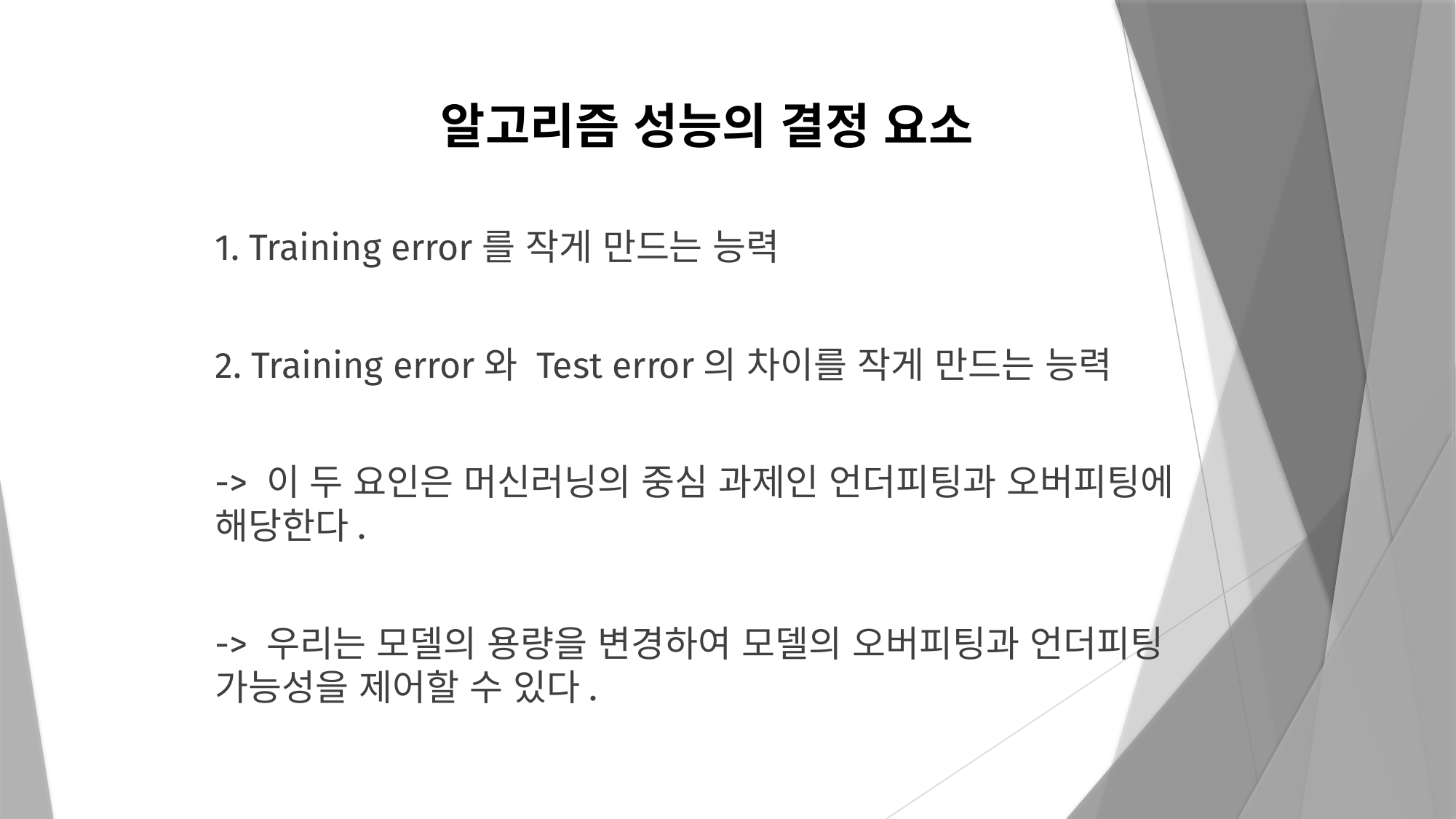

# 알고리즘 성능의 결정 요소
1. Training error를 작게 만드는 능력

2. Training error와 Test error의 차이를 작게 만드는 능력

-> 이 두 요인은 머신러닝의 중심 과제인 언더피팅과 오버피팅에 해당한다.

-> 우리는 모델의 용량을 변경하여 모델의 오버피팅과 언더피팅 가능성을 제어할 수 있다.